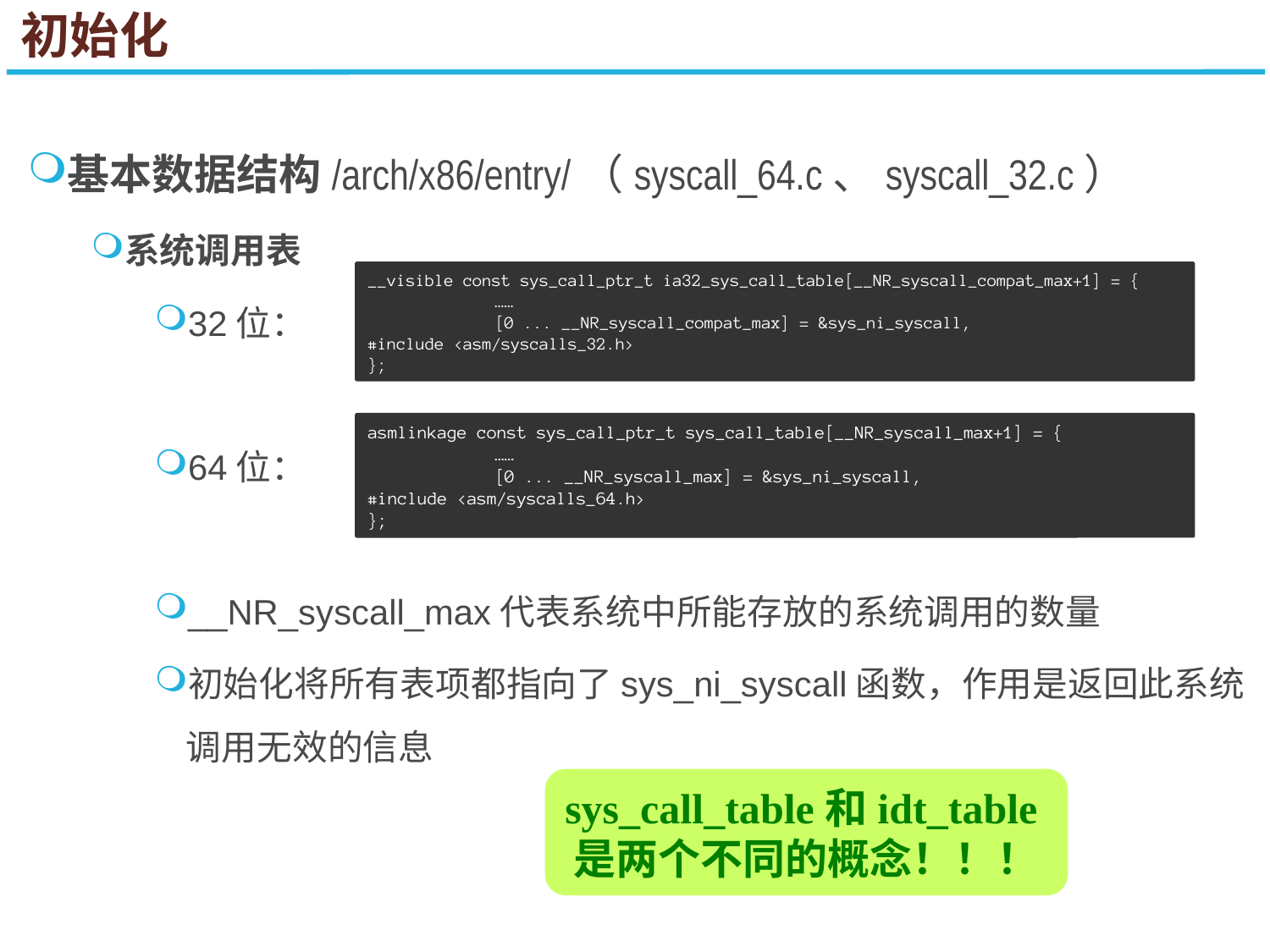

初始化
基本数据结构/arch/x86/entry/（syscall_64.c、syscall_32.c）
系统调用表
32位：

64位：

__NR_syscall_max代表系统中所能存放的系统调用的数量
初始化将所有表项都指向了sys_ni_syscall函数，作用是返回此系统调用无效的信息

__visible const sys_call_ptr_t ia32_sys_call_table[__NR_syscall_compat_max+1] = {
	……
	[0 ... __NR_syscall_compat_max] = &sys_ni_syscall,
#include <asm/syscalls_32.h>
};
asmlinkage const sys_call_ptr_t sys_call_table[__NR_syscall_max+1] = {
	……
	[0 ... __NR_syscall_max] = &sys_ni_syscall,
#include <asm/syscalls_64.h>
};
sys_call_table和idt_table是两个不同的概念！！！